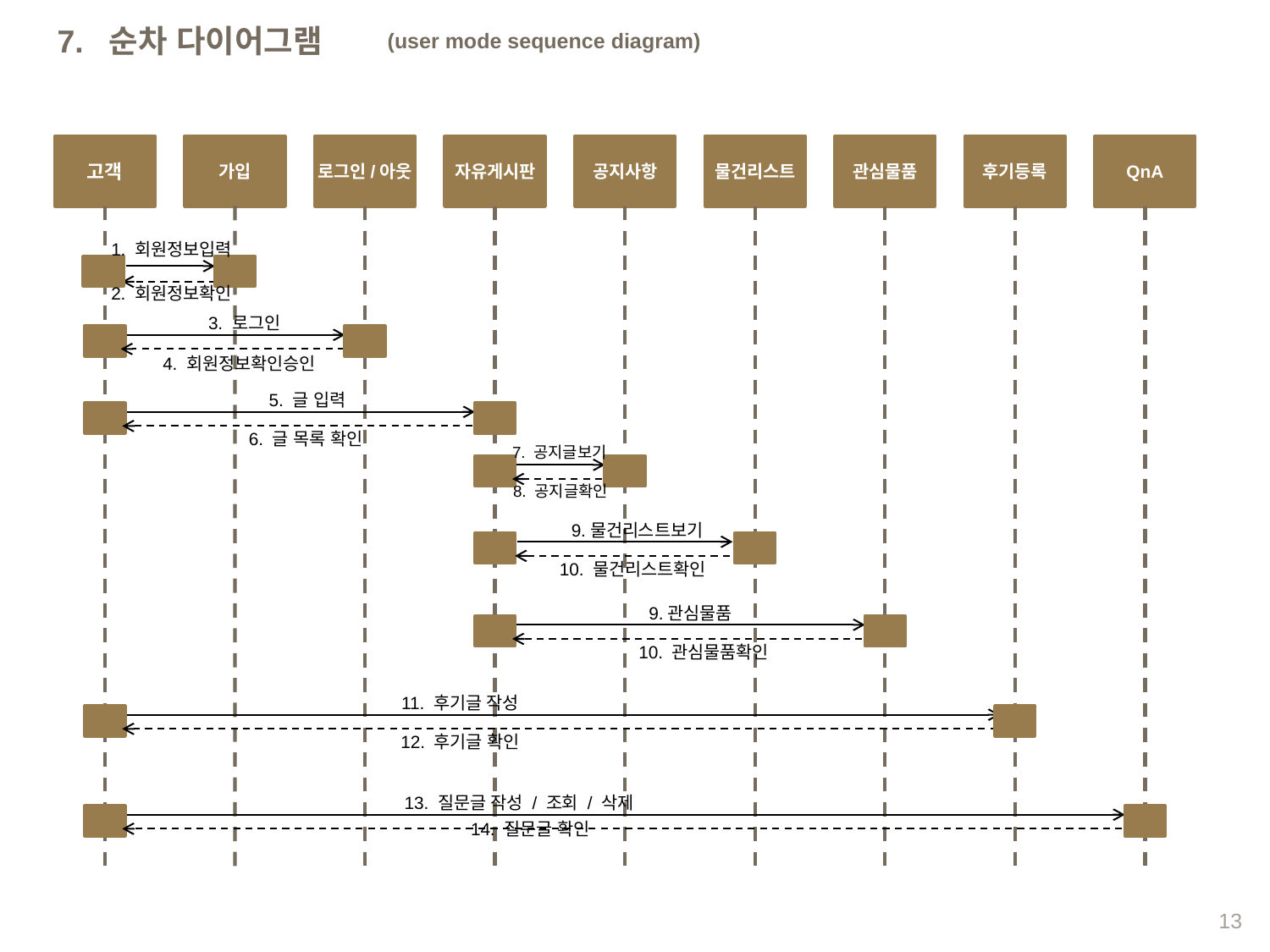

7.  순차 다이어그램
(user mode sequence diagram)
고객
가입
로그인/아웃
자유게시판
공지사항
물건리스트
관심물품
후기등록
QnA
1. 회원정보입력

2. 회원정보확인
3. 로그인

4. 회원정보확인승인
5. 글 입력

6. 글 목록 확인
7. 공지글보기

8. 공지글확인
9.물건리스트보기

10. 물건리스트확인
9.관심물품

10. 관심물품확인
11. 후기글 작성

12. 후기글 확인
13. 질문글 작성 / 조회 / 삭제

14. 질문글 확인
13